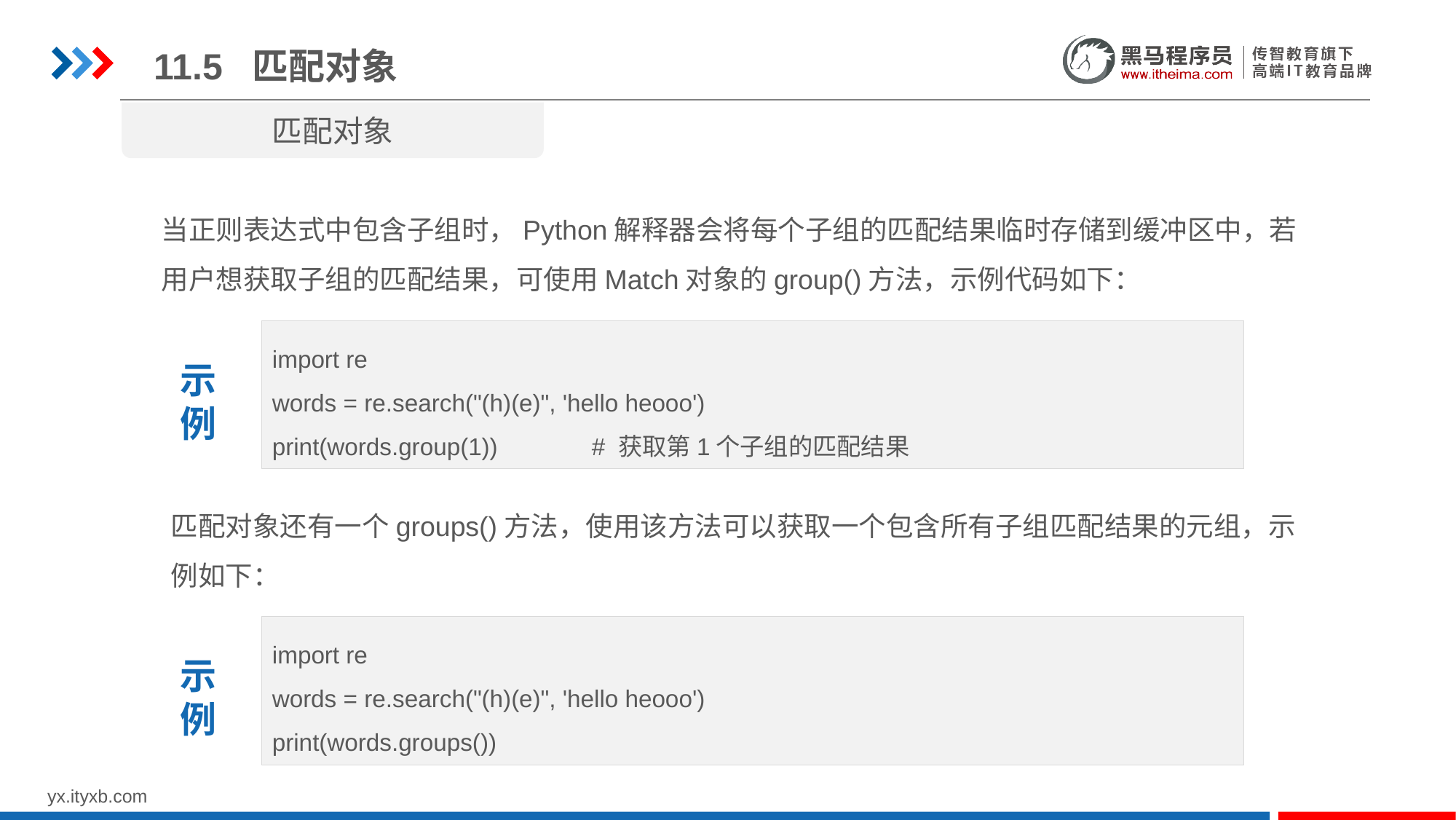

11.5  匹配对象

匹配对象
当正则表达式中包含子组时，Python解释器会将每个子组的匹配结果临时存储到缓冲区中，若用户想获取子组的匹配结果，可使用Match对象的group()方法，示例代码如下：
import re
words = re.search("(h)(e)", 'hello heooo')
print(words.group(1))              # 获取第1个子组的匹配结果
示
例
匹配对象还有一个groups()方法，使用该方法可以获取一个包含所有子组匹配结果的元组，示例如下：
import re
words = re.search("(h)(e)", 'hello heooo')
print(words.groups())
示
例